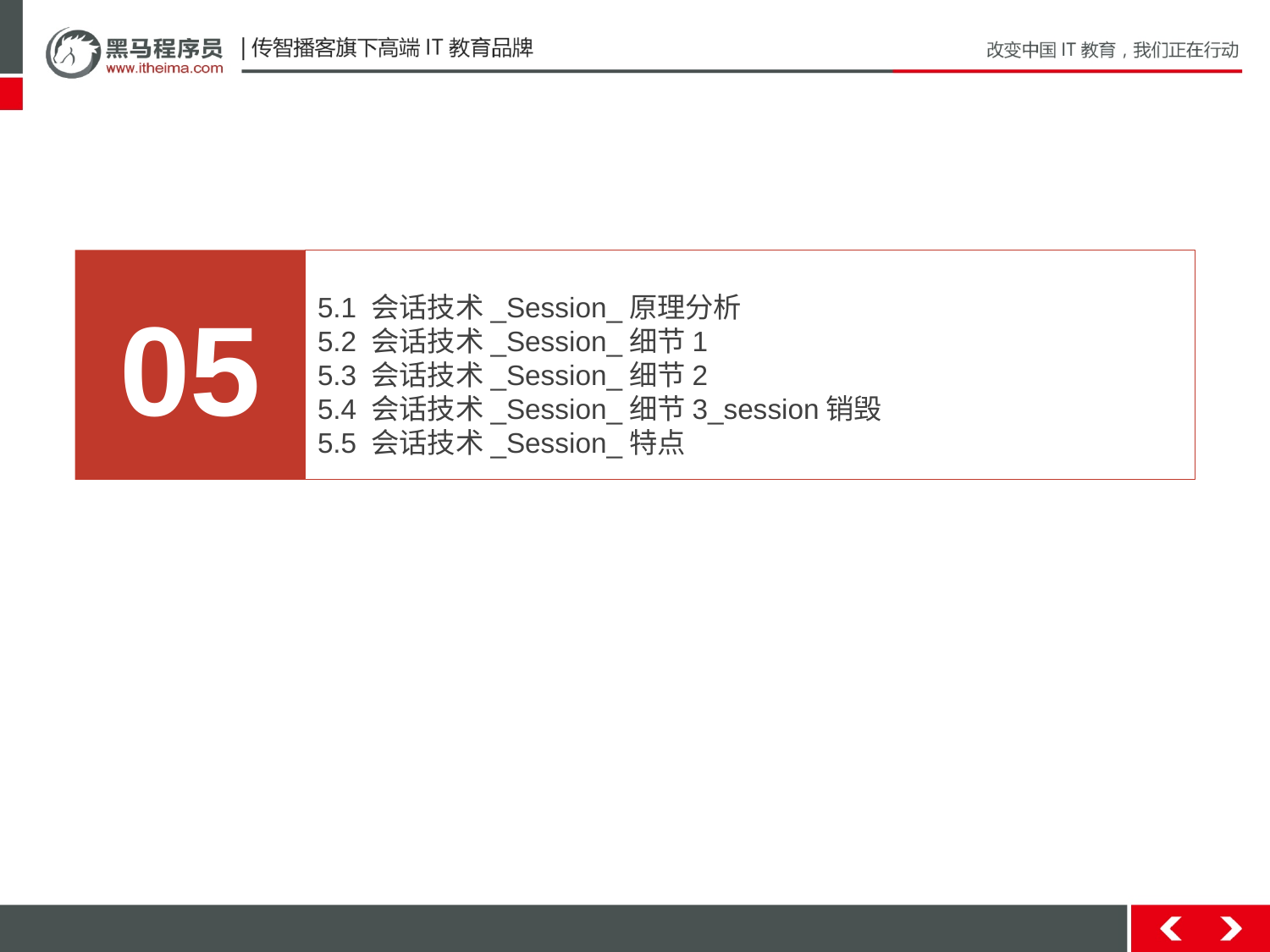

05

5.1 会话技术_Session_原理分析
5.2 会话技术_Session_细节1
5.3 会话技术_Session_细节2
5.4 会话技术_Session_细节3_session销毁
5.5 会话技术_Session_特点